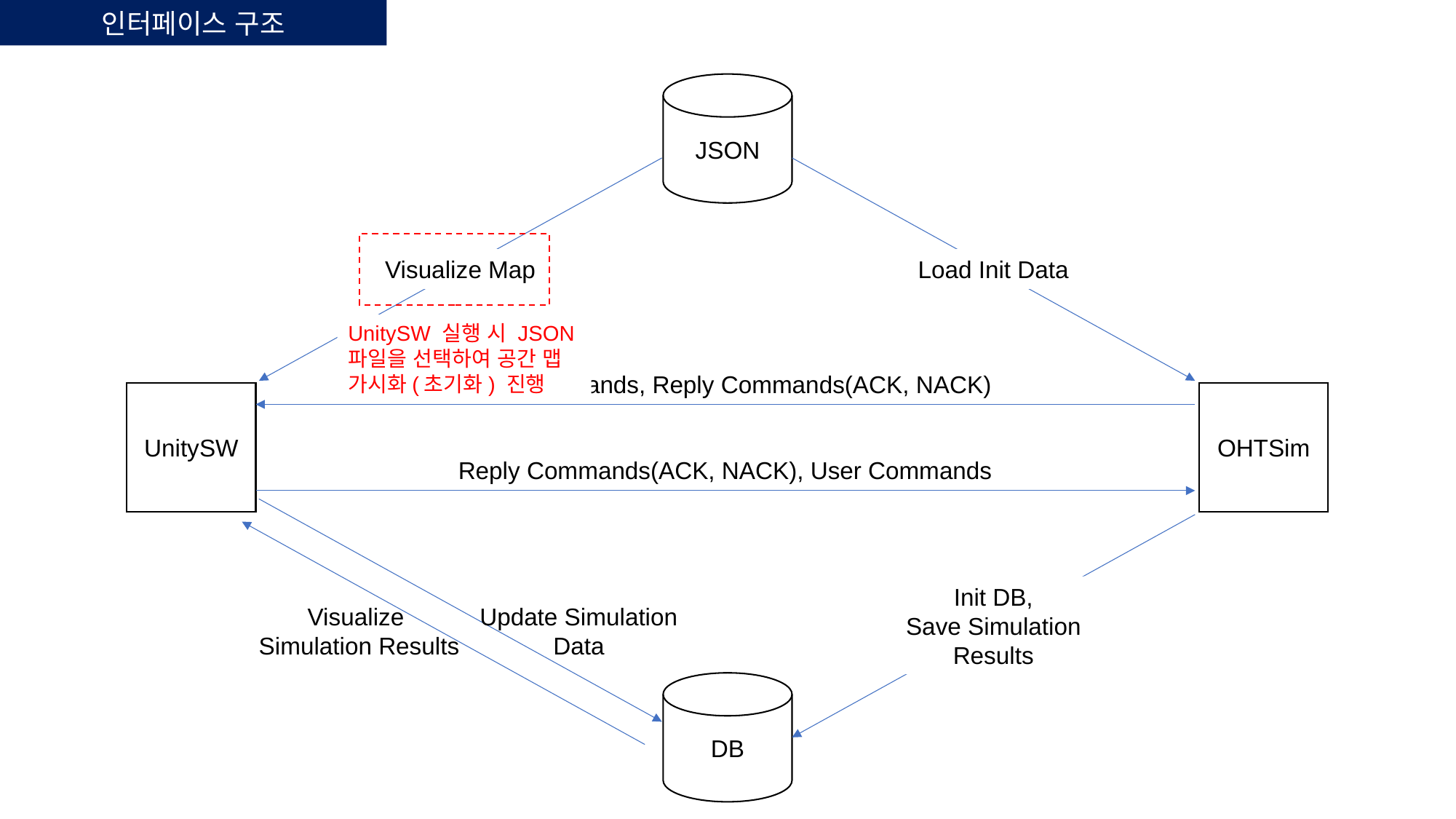

인터페이스 구조
JSON
Visualize Map
Load Init Data
Send Commands, Reply Commands(ACK, NACK)

UnitySW

OHTSim
Reply Commands(ACK, NACK), User Commands
Init DB,
Save Simulation Results
Visualize
Simulation Results
Update Simulation Data
DB

UnitySW 실행 시 JSON 파일을 선택하여 공간 맵 가시화(초기화) 진행